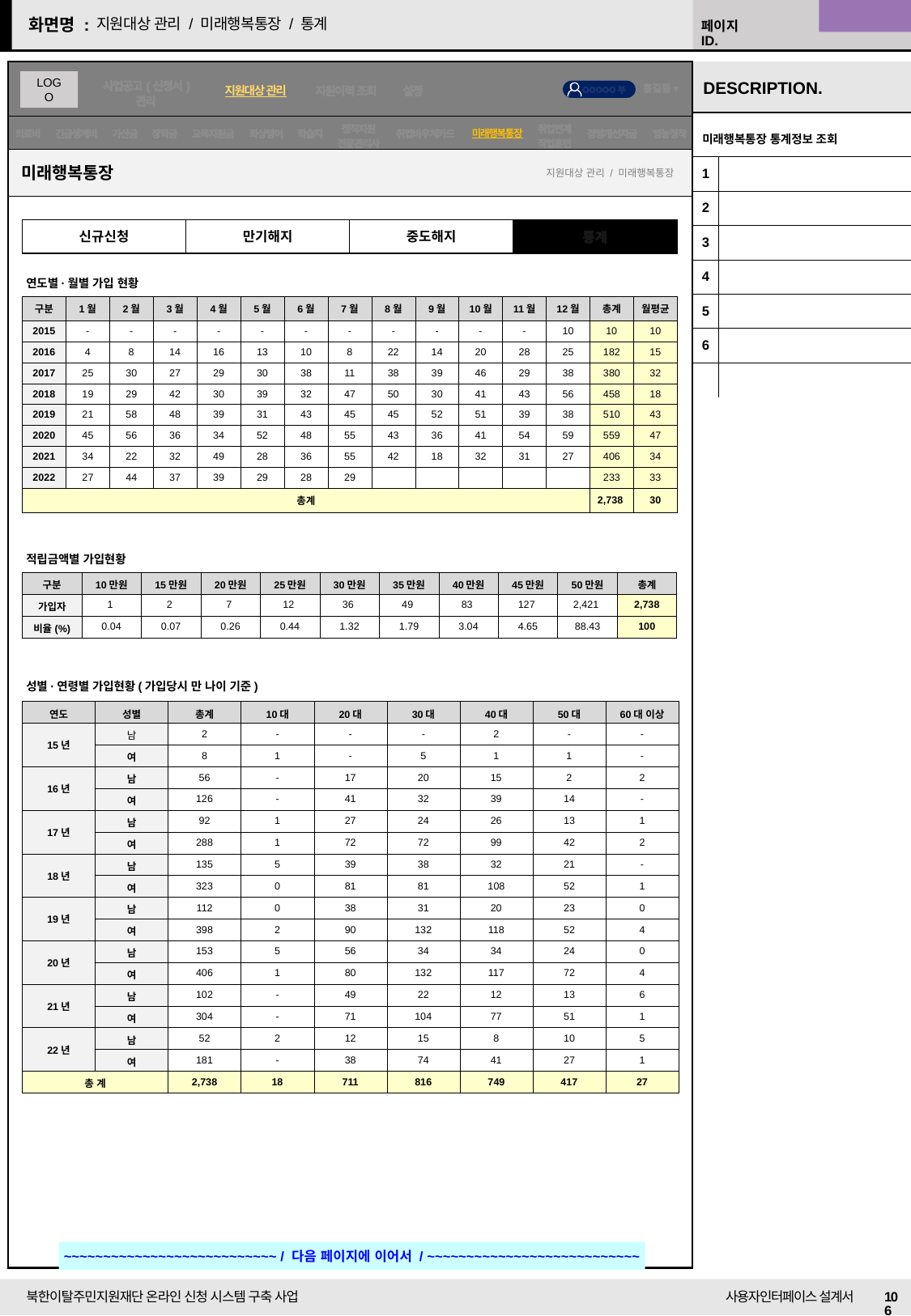

22/09/01 수정
지원대상 관리 / 미래행복통장 / 통계

미래행복통장
| 미래행복통장 통계정보 조회 |  |
| --- | --- |
| 1 |  |
| 2 |  |
| 3 |  |
| 4 |  |
| 5 |  |
| 6 |  |
|  |  |
미래행복통장
지원대상 관리 / 미래행복통장
신규신청
만기해지
중도해지
통계
연도별·월별 가입 현황
| 구분 | 1월 | 2월 | 3월 | 4월 | 5월 | 6월 | 7월 | 8월 | 9월 | 10월 | 11월 | 12월 | 총계 | 월평균 |
| --- | --- | --- | --- | --- | --- | --- | --- | --- | --- | --- | --- | --- | --- | --- |
| 2015 | - | - | - | - | - | - | - | - | - | - | - | 10 | 10 | 10 |
| 2016 | 4 | 8 | 14 | 16 | 13 | 10 | 8 | 22 | 14 | 20 | 28 | 25 | 182 | 15 |
| 2017 | 25 | 30 | 27 | 29 | 30 | 38 | 11 | 38 | 39 | 46 | 29 | 38 | 380 | 32 |
| 2018 | 19 | 29 | 42 | 30 | 39 | 32 | 47 | 50 | 30 | 41 | 43 | 56 | 458 | 18 |
| 2019 | 21 | 58 | 48 | 39 | 31 | 43 | 45 | 45 | 52 | 51 | 39 | 38 | 510 | 43 |
| 2020 | 45 | 56 | 36 | 34 | 52 | 48 | 55 | 43 | 36 | 41 | 54 | 59 | 559 | 47 |
| 2021 | 34 | 22 | 32 | 49 | 28 | 36 | 55 | 42 | 18 | 32 | 31 | 27 | 406 | 34 |
| 2022 | 27 | 44 | 37 | 39 | 29 | 28 | 29 |  |  |  |  |  | 233 | 33 |
| 총계 |  |  |  |  |  |  |  |  |  |  |  |  | 2,738 | 30 |
적립금액별 가입현황
| 구분 | 10만원 | 15만원 | 20만원 | 25만원 | 30만원 | 35만원 | 40만원 | 45만원 | 50만원 | 총계 |
| --- | --- | --- | --- | --- | --- | --- | --- | --- | --- | --- |
| 가입자 | 1 | 2 | 7 | 12 | 36 | 49 | 83 | 127 | 2,421 | 2,738 |
| 비율(%) | 0.04 | 0.07 | 0.26 | 0.44 | 1.32 | 1.79 | 3.04 | 4.65 | 88.43 | 100 |
성별·연령별 가입현황(가입당시 만 나이 기준)
| 연도 | 성별 | 총계 | 10대 | 20대 | 30대 | 40대 | 50대 | 60대 이상 |
| --- | --- | --- | --- | --- | --- | --- | --- | --- |
| 15년 | 남 | 2 | - | - | - | 2 | - | - |
|  | 여 | 8 | 1 | - | 5 | 1 | 1 | - |
| 16년 | 남 | 56 | - | 17 | 20 | 15 | 2 | 2 |
|  | 여 | 126 | - | 41 | 32 | 39 | 14 | - |
| 17년 | 남 | 92 | 1 | 27 | 24 | 26 | 13 | 1 |
|  | 여 | 288 | 1 | 72 | 72 | 99 | 42 | 2 |
| 18년 | 남 | 135 | 5 | 39 | 38 | 32 | 21 | - |
|  | 여 | 323 | 0 | 81 | 81 | 108 | 52 | 1 |
| 19년 | 남 | 112 | 0 | 38 | 31 | 20 | 23 | 0 |
|  | 여 | 398 | 2 | 90 | 132 | 118 | 52 | 4 |
| 20년 | 남 | 153 | 5 | 56 | 34 | 34 | 24 | 0 |
|  | 여 | 406 | 1 | 80 | 132 | 117 | 72 | 4 |
| 21년 | 남 | 102 | - | 49 | 22 | 12 | 13 | 6 |
|  | 여 | 304 | - | 71 | 104 | 77 | 51 | 1 |
| 22년 | 남 | 52 | 2 | 12 | 15 | 8 | 10 | 5 |
|  | 여 | 181 | - | 38 | 74 | 41 | 27 | 1 |
| 총 계 |  | 2,738 | 18 | 711 | 816 | 749 | 417 | 27 |
~~~~~~~~~~~~~~~~~~~~~~~~~~~ / 다음 페이지에 이어서 / ~~~~~~~~~~~~~~~~~~~~~~~~~~~
106